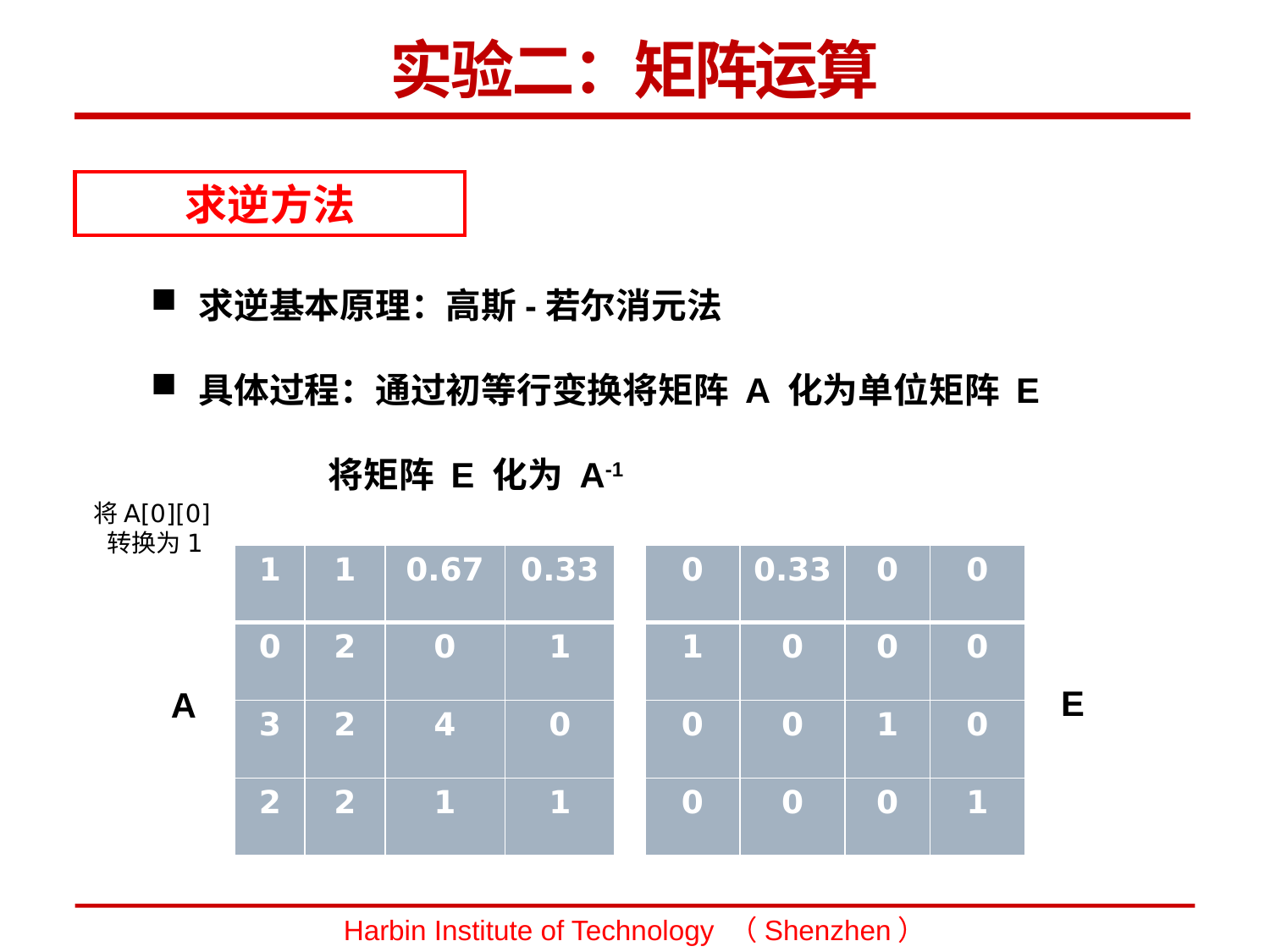

实验二：矩阵运算
求逆方法
求逆基本原理：高斯-若尔消元法
具体过程：通过初等行变换将矩阵 A 化为单位矩阵 E
                     将矩阵 E 化为 A-1
将A[0][0]转换为1
| 1 | 1 | 0.67 | 0.33 |
| --- | --- | --- | --- |
| 0 | 2 | 0 | 1 |
| 3 | 2 | 4 | 0 |
| 2 | 2 | 1 | 1 |
| 0 | 0.33 | 0 | 0 |
| --- | --- | --- | --- |
| 1 | 0 | 0 | 0 |
| 0 | 0 | 1 | 0 |
| 0 | 0 | 0 | 1 |
E
A
Harbin Institute of Technology （Shenzhen）